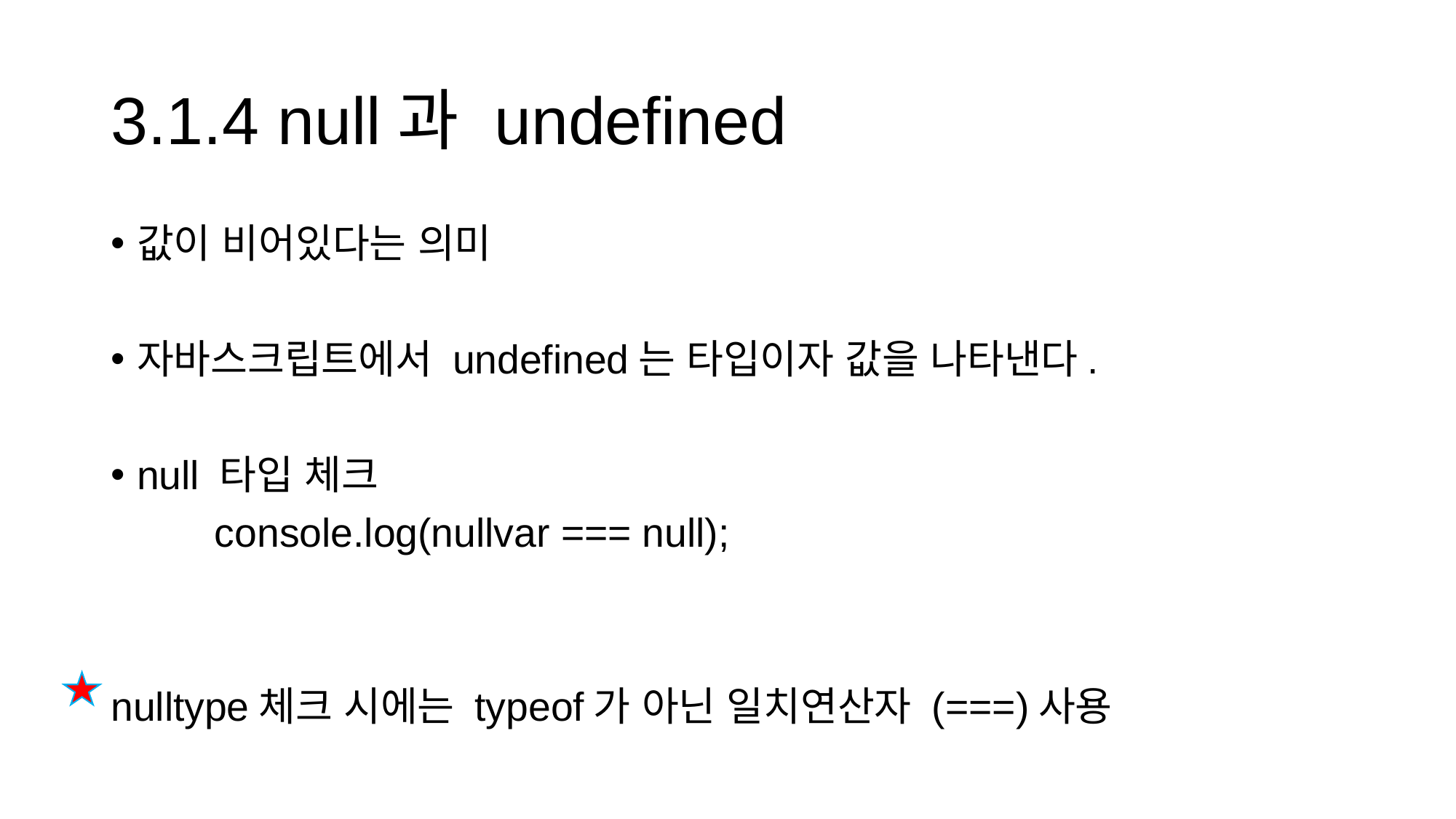

# 3.1.4 null과 undefined
값이 비어있다는 의미

자바스크립트에서 undefined는 타입이자 값을 나타낸다.

null 타입 체크
	console.log(nullvar === null);

nulltype체크 시에는 typeof가 아닌 일치연산자 (===)사용